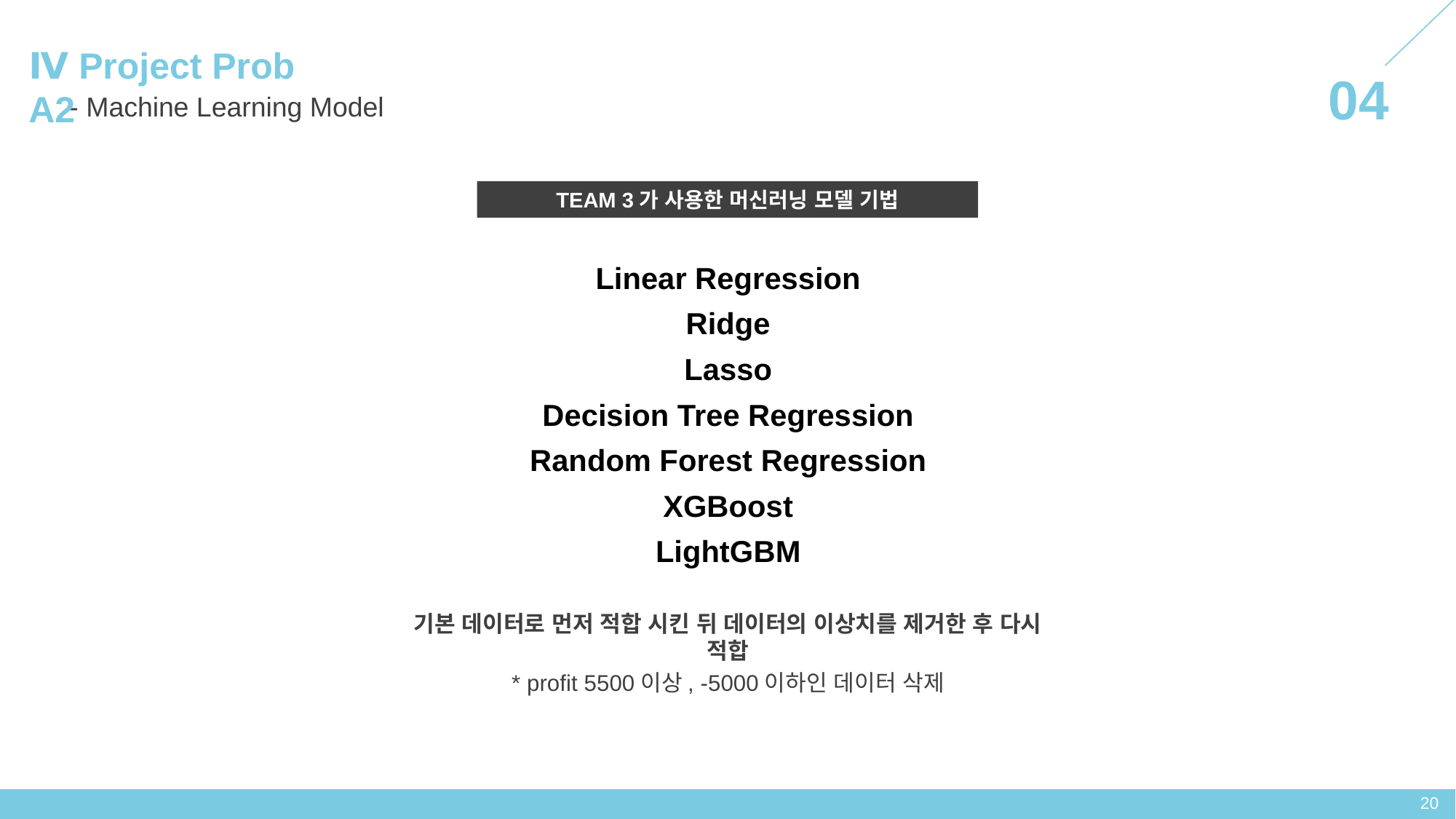

Ⅳ Project Prob A2
04
- Machine Learning Model
TEAM 3가 사용한 머신러닝 모델 기법
Linear Regression
Ridge
Lasso
Decision Tree Regression
Random Forest Regression
XGBoost
LightGBM

기본 데이터로 먼저 적합 시킨 뒤 데이터의 이상치를 제거한 후 다시 적합
* profit 5500이상, -5000이하인 데이터 삭제
20